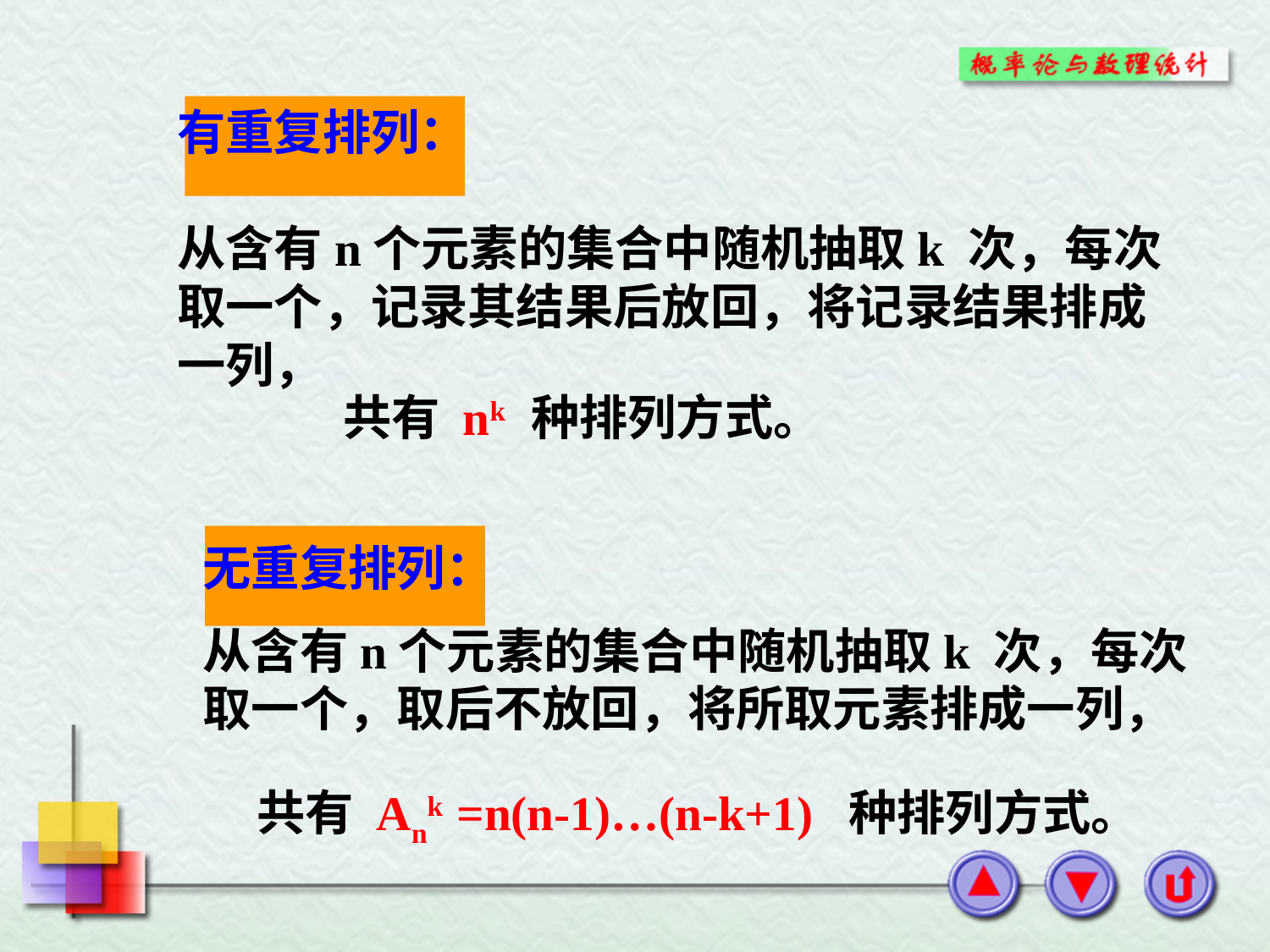

有重复排列：

从含有n个元素的集合中随机抽取k 次，每次
取一个，记录其结果后放回，将记录结果排成
一列，

共有 nk  种排列方式。

无重复排列：
从含有n个元素的集合中随机抽取k 次，每次取一个，取后不放回，将所取元素排成一列，
共有 Ank  =n(n-1)…(n-k+1)  种排列方式。